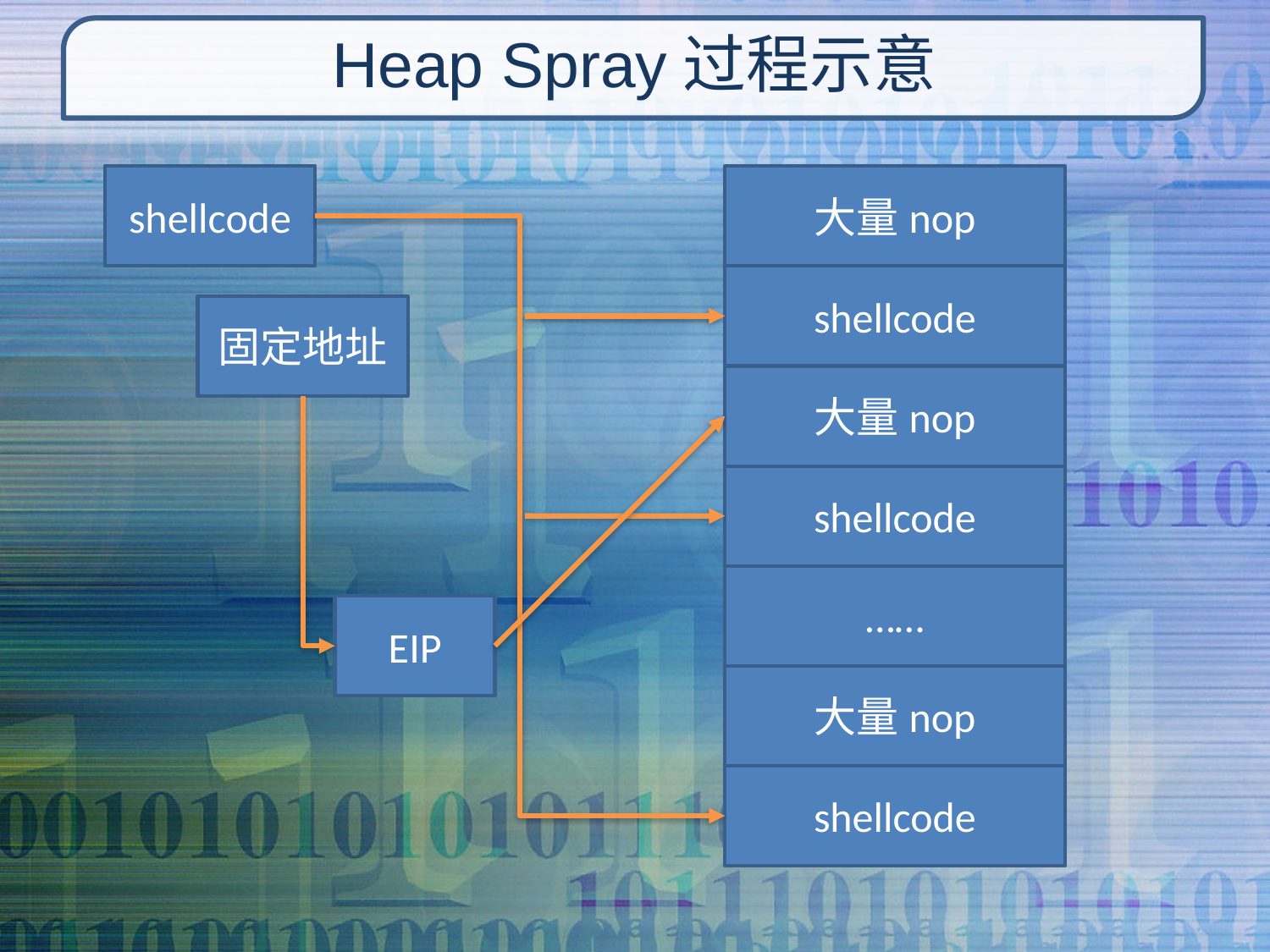

# Heap Spray过程示意

shellcode
大量nop
shellcode
固定地址
大量nop
shellcode
……
EIP
大量nop
shellcode